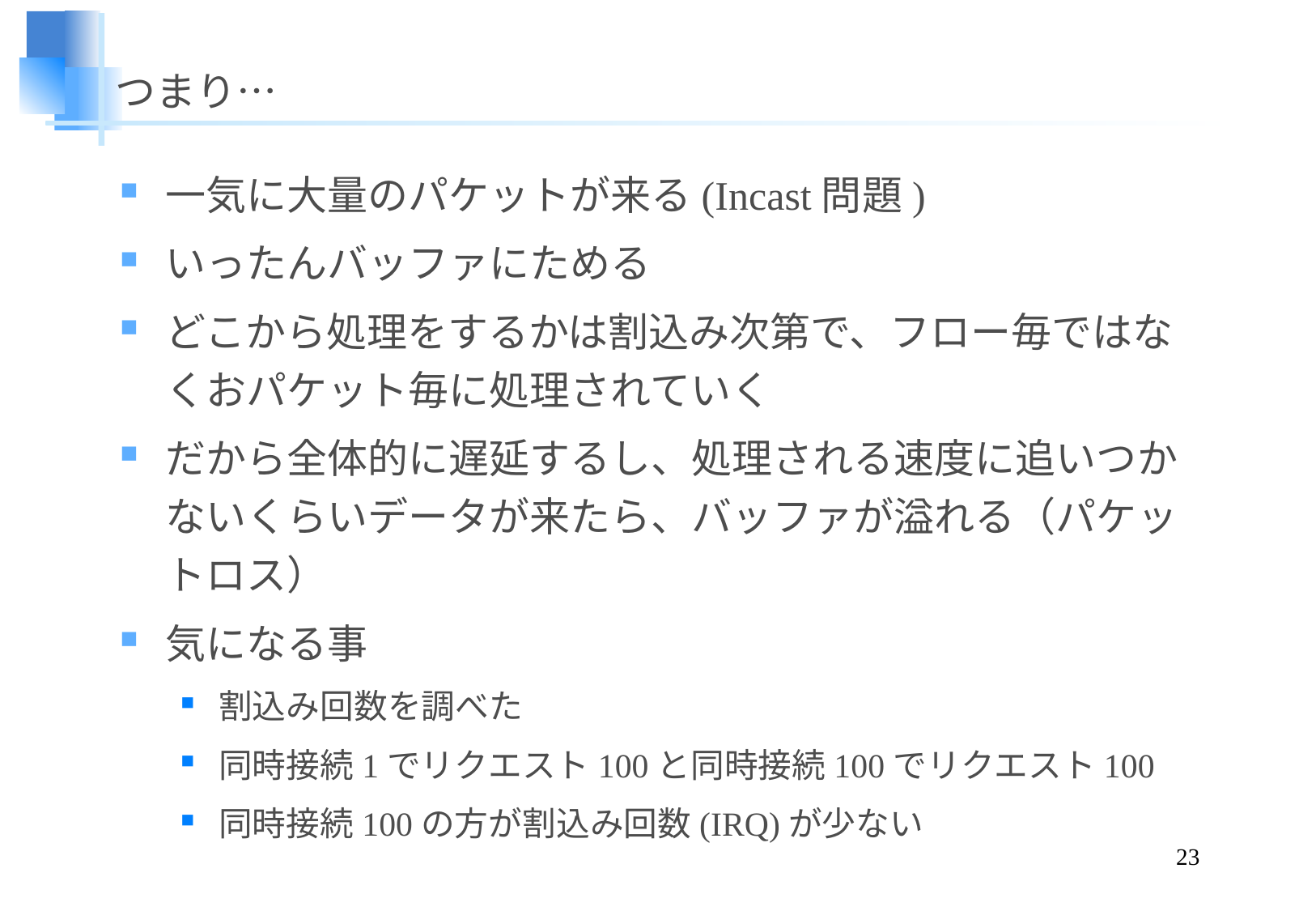

# つまり…
一気に大量のパケットが来る(Incast問題)
いったんバッファにためる
どこから処理をするかは割込み次第で、フロー毎ではなくおパケット毎に処理されていく
だから全体的に遅延するし、処理される速度に追いつかないくらいデータが来たら、バッファが溢れる（パケットロス）
気になる事
割込み回数を調べた
同時接続1でリクエスト100と同時接続100でリクエスト100
同時接続100の方が割込み回数(IRQ)が少ない
23